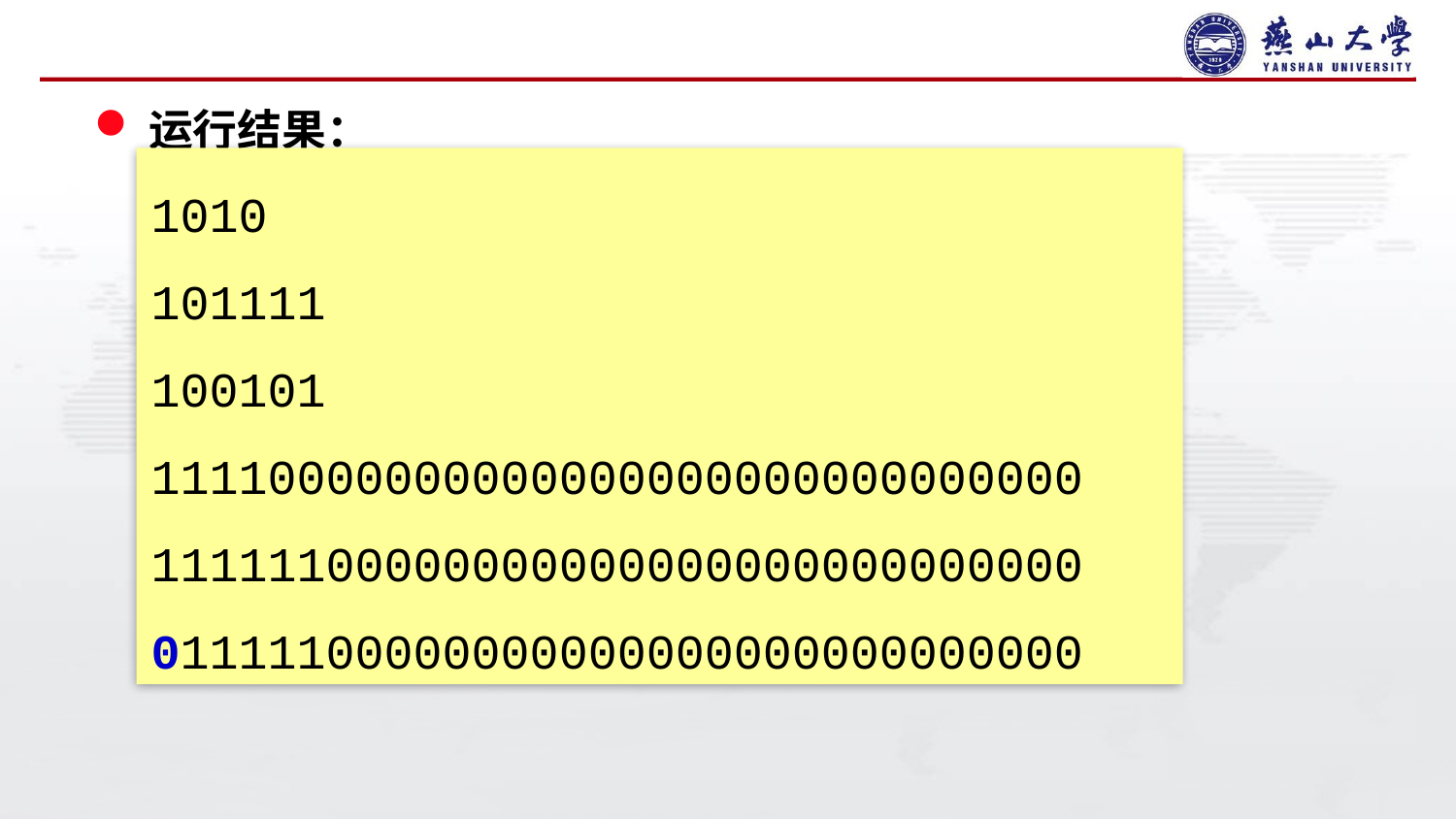

#
运行结果：

1010
101111
100101
11110000000000000000000000000000
11111100000000000000000000000000
01111100000000000000000000000000